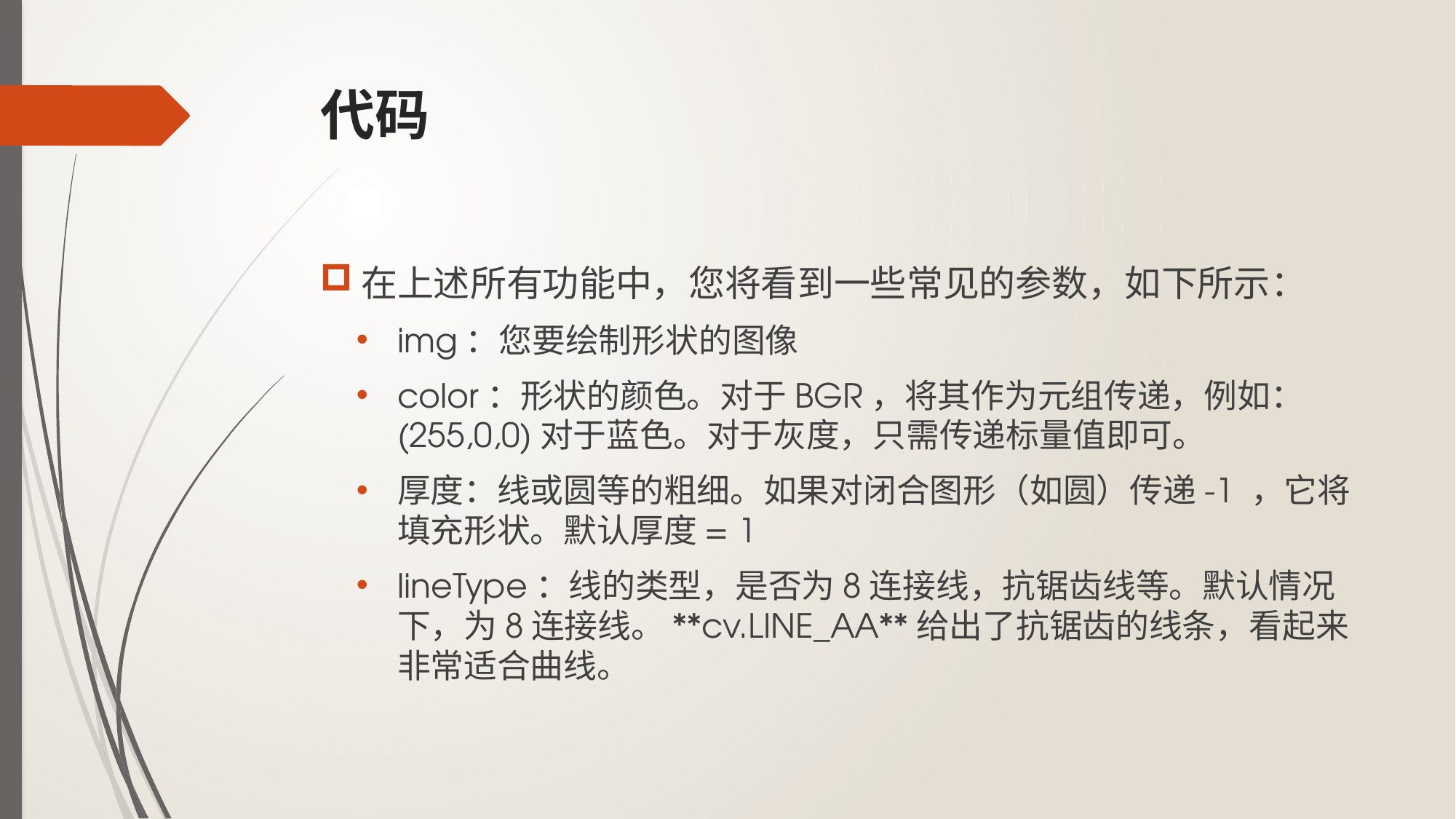

# 代码
在上述所有功能中，您将看到一些常见的参数，如下所示：
img：您要绘制形状的图像
color：形状的颜色。对于BGR，将其作为元组传递，例如：(255,0,0)对于蓝色。对于灰度，只需传递标量值即可。
厚度：线或圆等的粗细。如果对闭合图形（如圆）传递-1 ，它将填充形状。默认厚度= 1
lineType：线的类型，是否为8连接线，抗锯齿线等。默认情况下，为8连接线。**cv.LINE_AA**给出了抗锯齿的线条，看起来非常适合曲线。